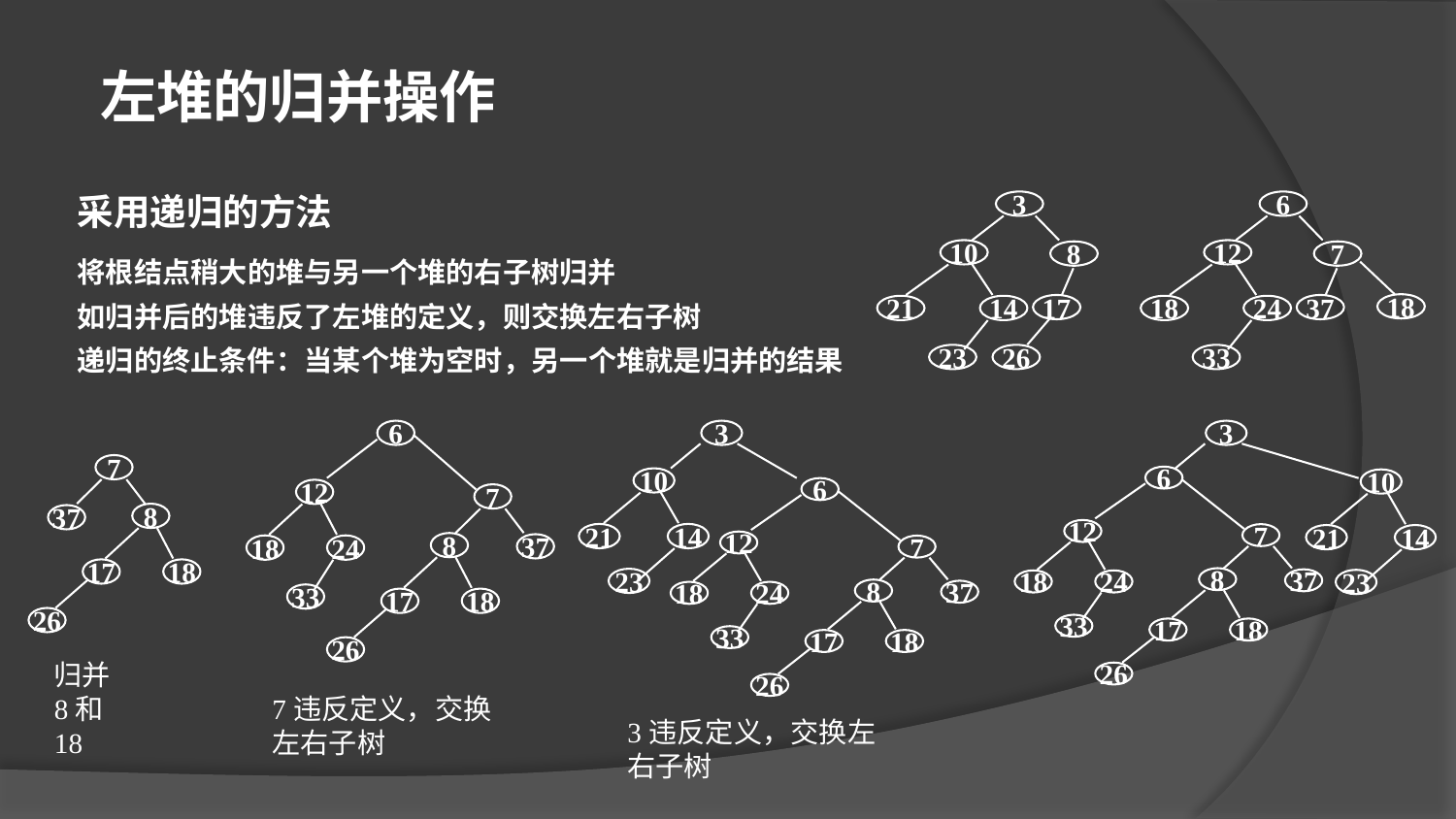

左堆的归并操作
采用递归的方法
将根结点稍大的堆与另一个堆的右子树归并
如归并后的堆违反了左堆的定义，则交换左右子树
递归的终止条件：当某个堆为空时，另一个堆就是归并的结果
3

10
8

17
21
14

23
26
6

12
7

18
37
18
24

33
6

12
7

8
37
18
24

33
17
18

26
3

10

21
14

23
6

12
7

8
37
18
24

33
17
18

26
3

6

12
7

8
37
18
24

33
17
18

26
10

21
14

23
7

8
37

17
18

26
归并8和18
7违反定义，交换左右子树
3违反定义，交换左右子树